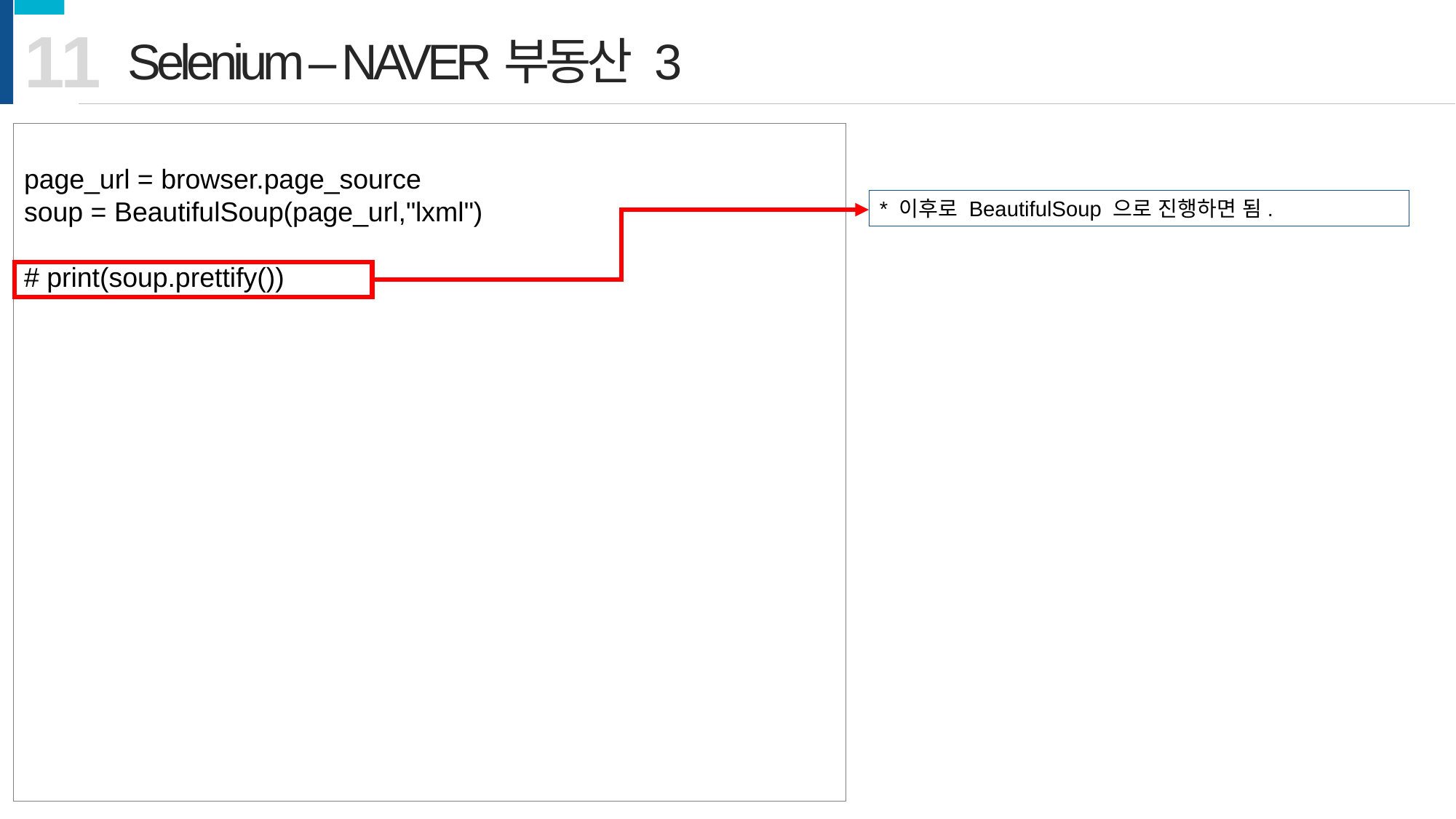

11
Selenium – NAVER부동산 3

page_url = browser.page_source
soup = BeautifulSoup(page_url,"lxml")
# print(soup.prettify())
* 이후로 BeautifulSoup 으로 진행하면 됨.